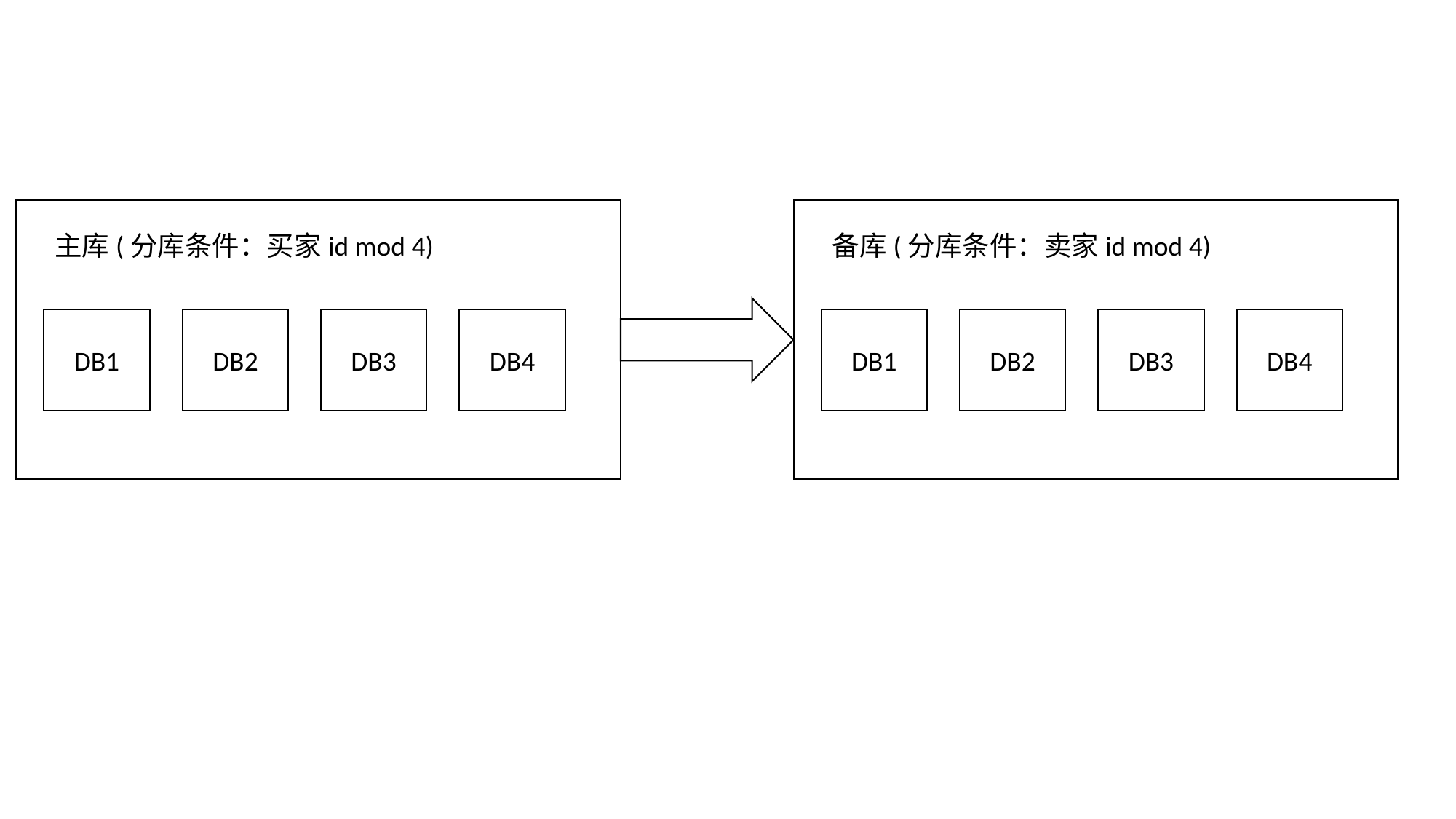

主库(分库条件：买家id mod 4)
备库(分库条件：卖家id mod 4)

DB1
DB2
DB3
DB4
DB1
DB2
DB3
DB4